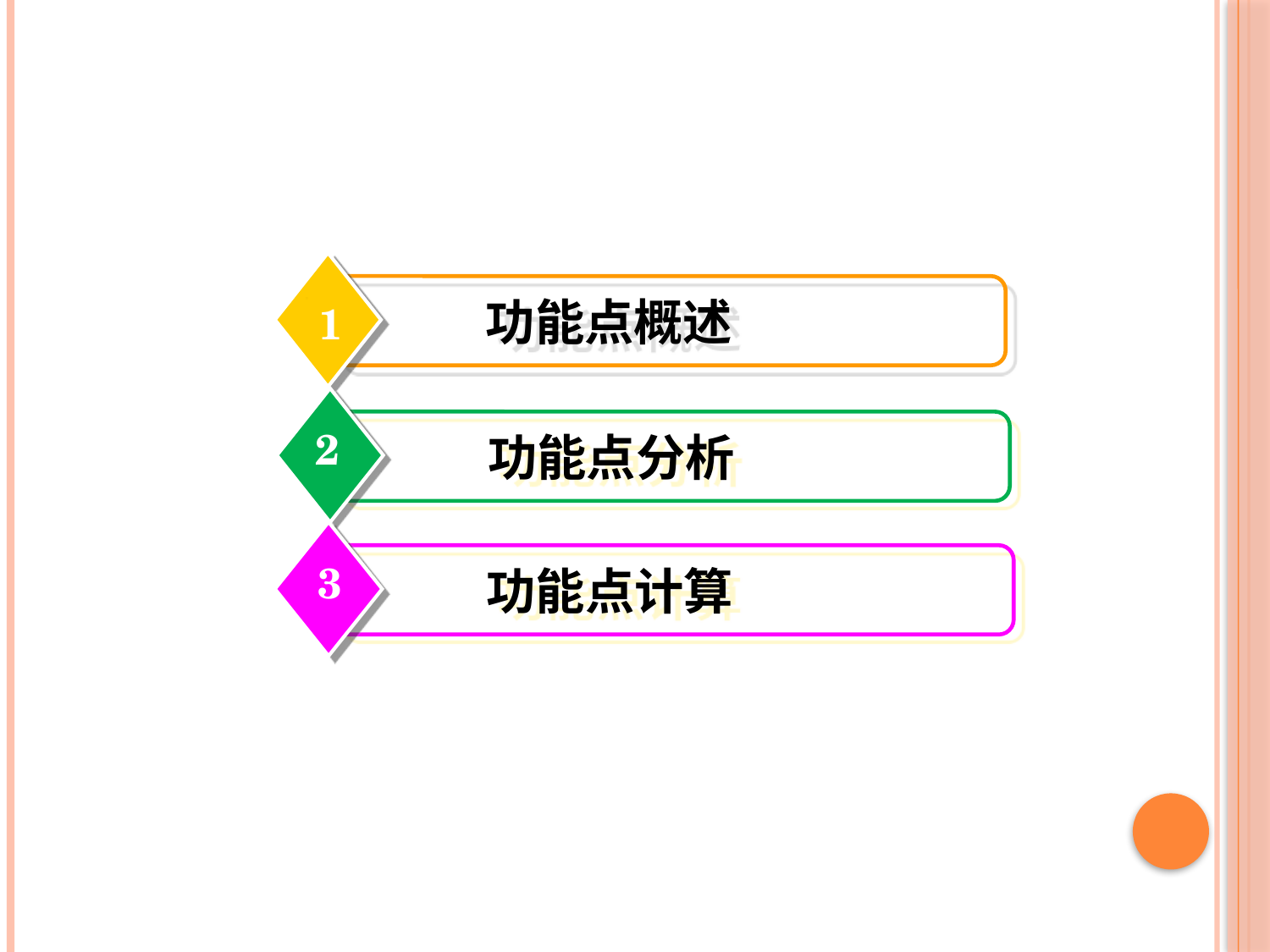

#

           功能点概述
1

           功能点分析
2

           功能点计算
3